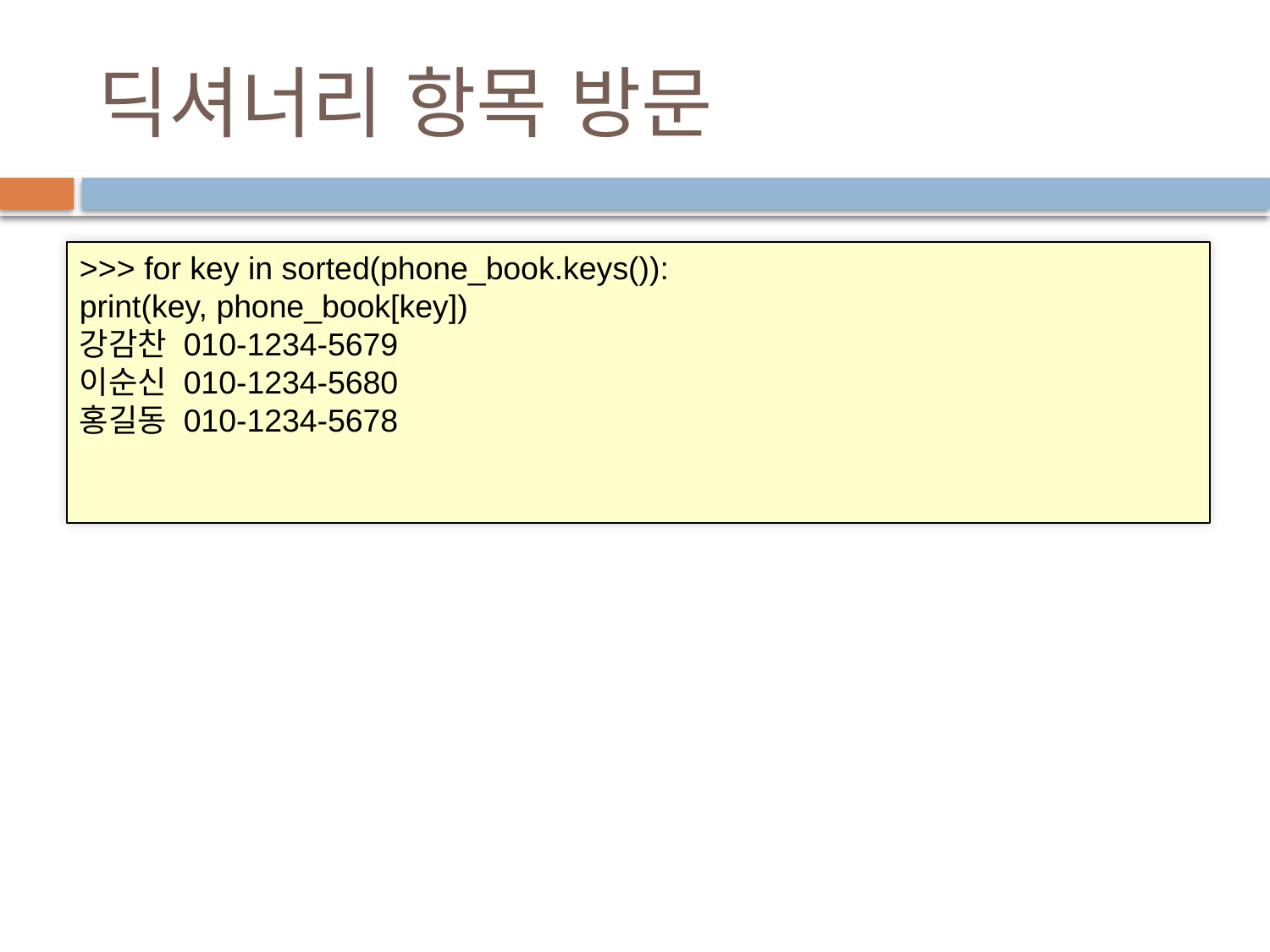

# 딕셔너리 항목 방문
>>> for key in sorted(phone_book.keys()):
print(key, phone_book[key])
강감찬 010-1234-5679
이순신 010-1234-5680
홍길동 010-1234-5678